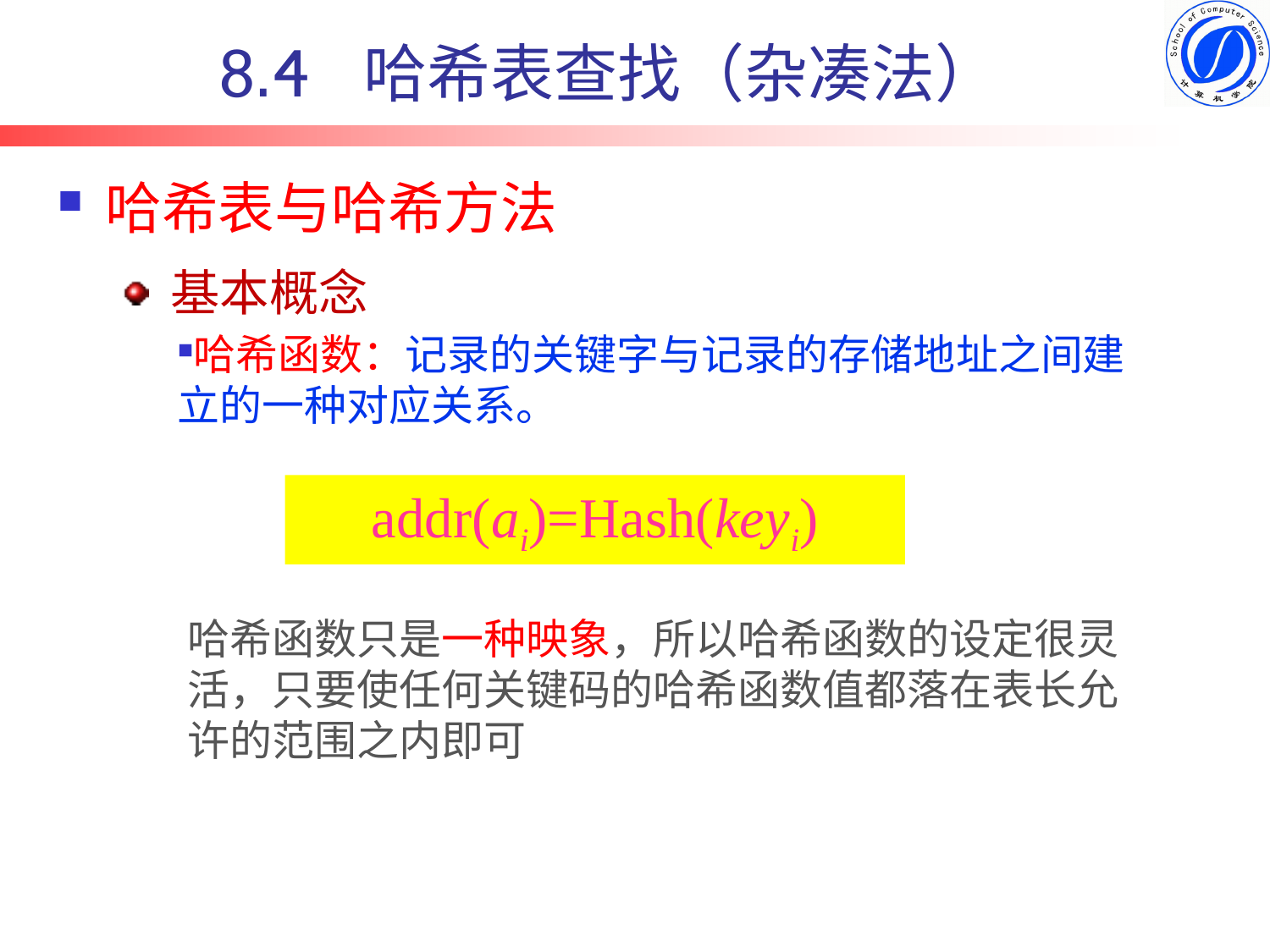

# 8.4  哈希表查找（杂凑法）
哈希表与哈希方法
基本概念
哈希函数：记录的关键字与记录的存储地址之间建立的一种对应关系。
addr(ai)=Hash(keyi)
哈希函数只是一种映象，所以哈希函数的设定很灵活，只要使任何关键码的哈希函数值都落在表长允许的范围之内即可